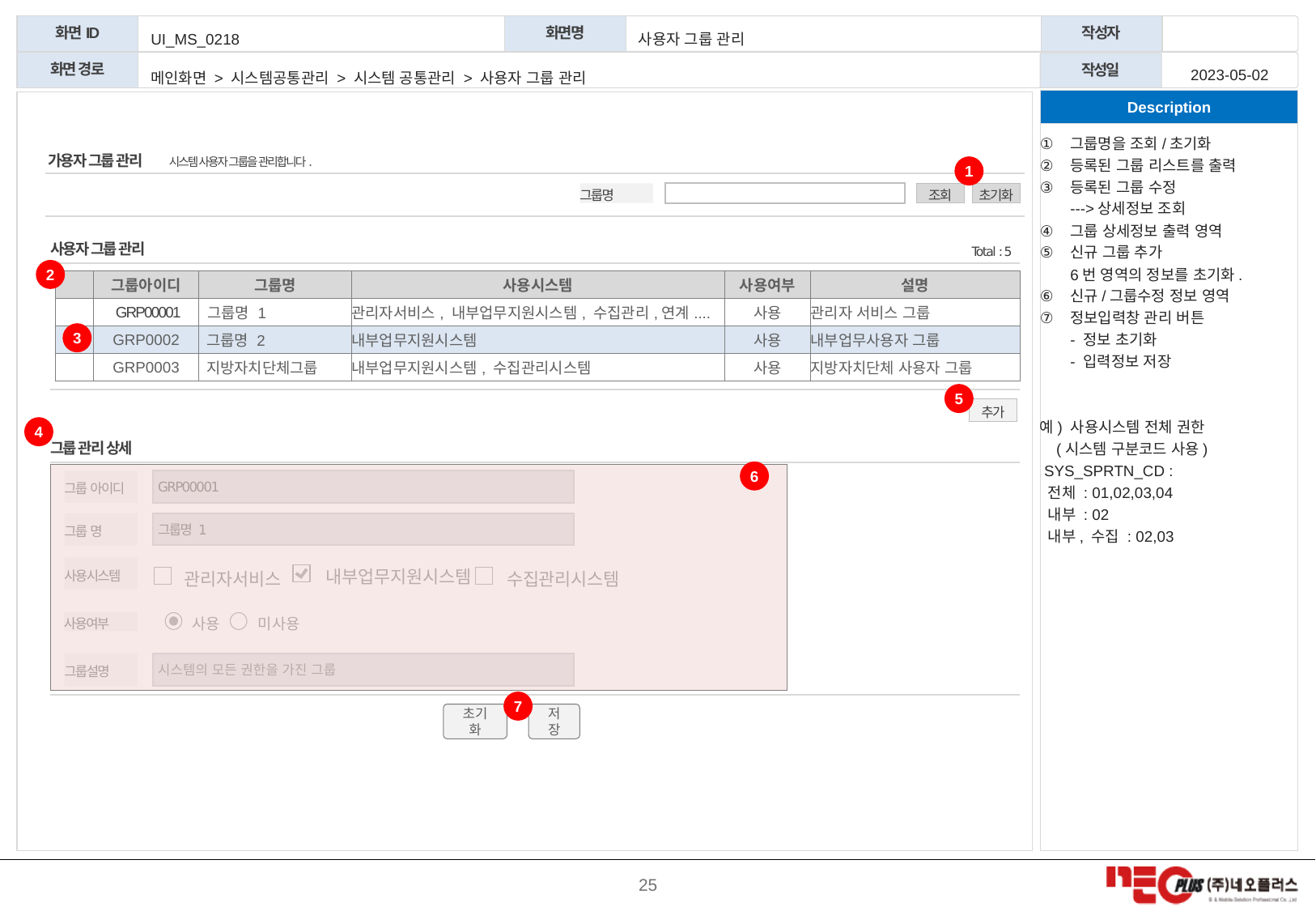

UI_MS_0218
사용자 그룹 관리

2023-05-02
메인화면 > 시스템공통관리 > 시스템 공통관리 > 사용자 그룹 관리

그룹명을 조회/초기화
등록된 그룹 리스트를 출력
등록된 그룹 수정
--->상세정보 조회
그룹 상세정보 출력 영역
신규 그룹 추가
6번 영역의 정보를 초기화.
신규/그룹수정 정보 영역
정보입력창 관리 버튼
- 정보 초기화
- 입력정보 저장

예) 사용시스템 전체 권한
   (시스템 구분코드 사용)
 SYS_SPRTN_CD :
 전체 : 01,02,03,04
 내부 : 02
 내부, 수집 : 02,03

가용자 그룹 관리
시스템 사용자 그룹을 관리합니다.
1
조회
초기화
그룹명

사용자 그룹 관리
Total : 5
2
|  | 그룹아이디 | 그룹명 | 사용시스템 | 사용여부 | 설명 |
| --- | --- | --- | --- | --- | --- |
|  | GRP00001 | 그룹명 1 | 관리자서비스, 내부업무지원시스템, 수집관리,연계.... | 사용 | 관리자 서비스 그룹 |
|  | GRP0002 | 그룹명 2 | 내부업무지원시스템 | 사용 | 내부업무사용자 그룹 |
|  | GRP0003 | 지방자치단체그룹 | 내부업무지원시스템, 수집관리시스템 | 사용 | 지방자치단체 사용자 그룹 |
3
5
추가
4
그룹 관리 상세
6

그룹 아이디
GRP00001
그룹 명
그룹명 1
사용시스템
내부업무지원시스템

관리자서비스

수집관리시스템

사용

미사용

사용여부
그룹설명
시스템의 모든 권한을 가진 그룹
7
초기화
저장